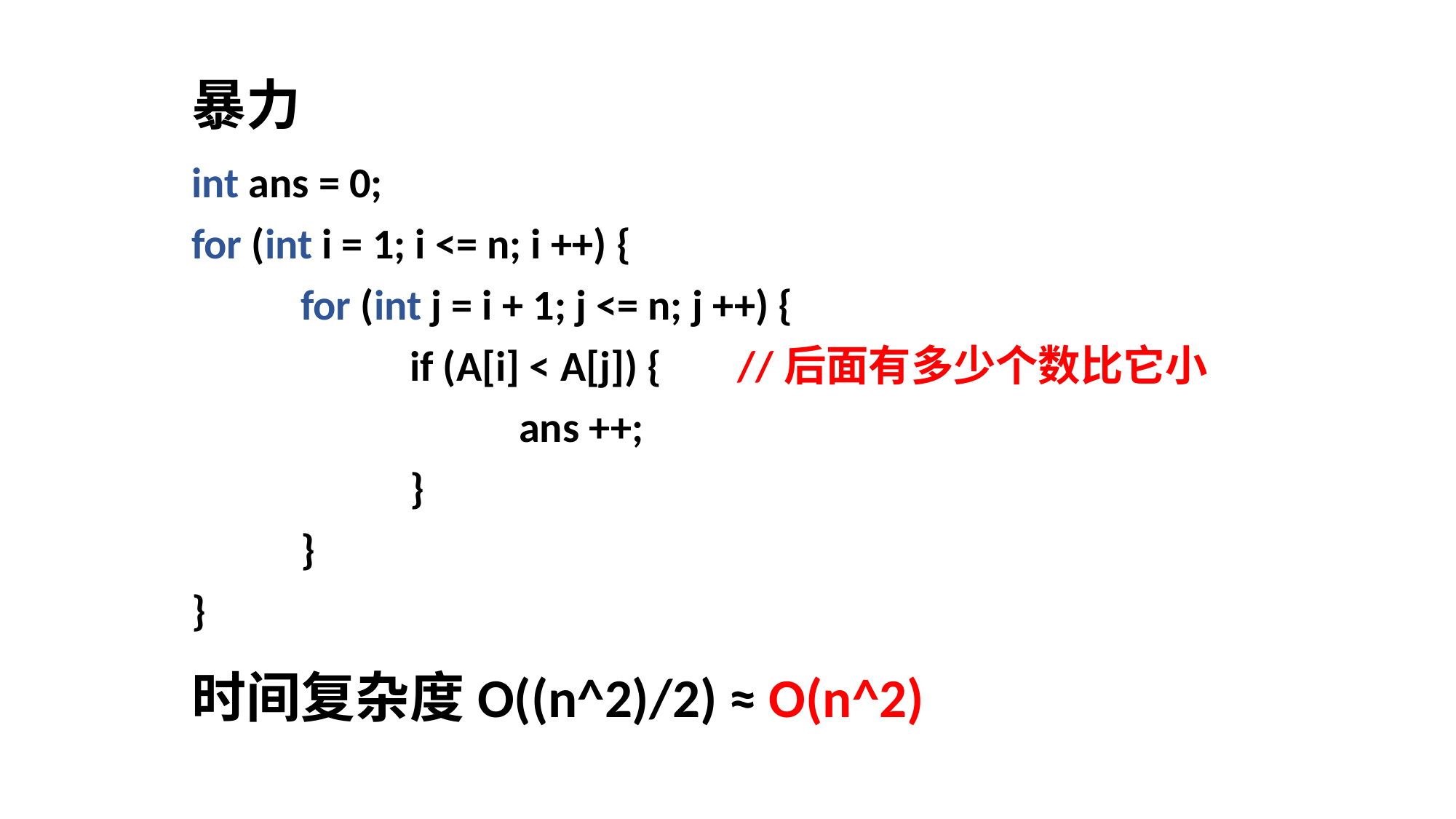

暴力
int ans = 0;
for (int i = 1; i <= n; i ++) {
	for (int j = i + 1; j <= n; j ++) {
		if (A[i] < A[j]) {	//后面有多少个数比它小
			ans ++;
		}
	}
}
时间复杂度O((n^2)/2) ≈ O(n^2)